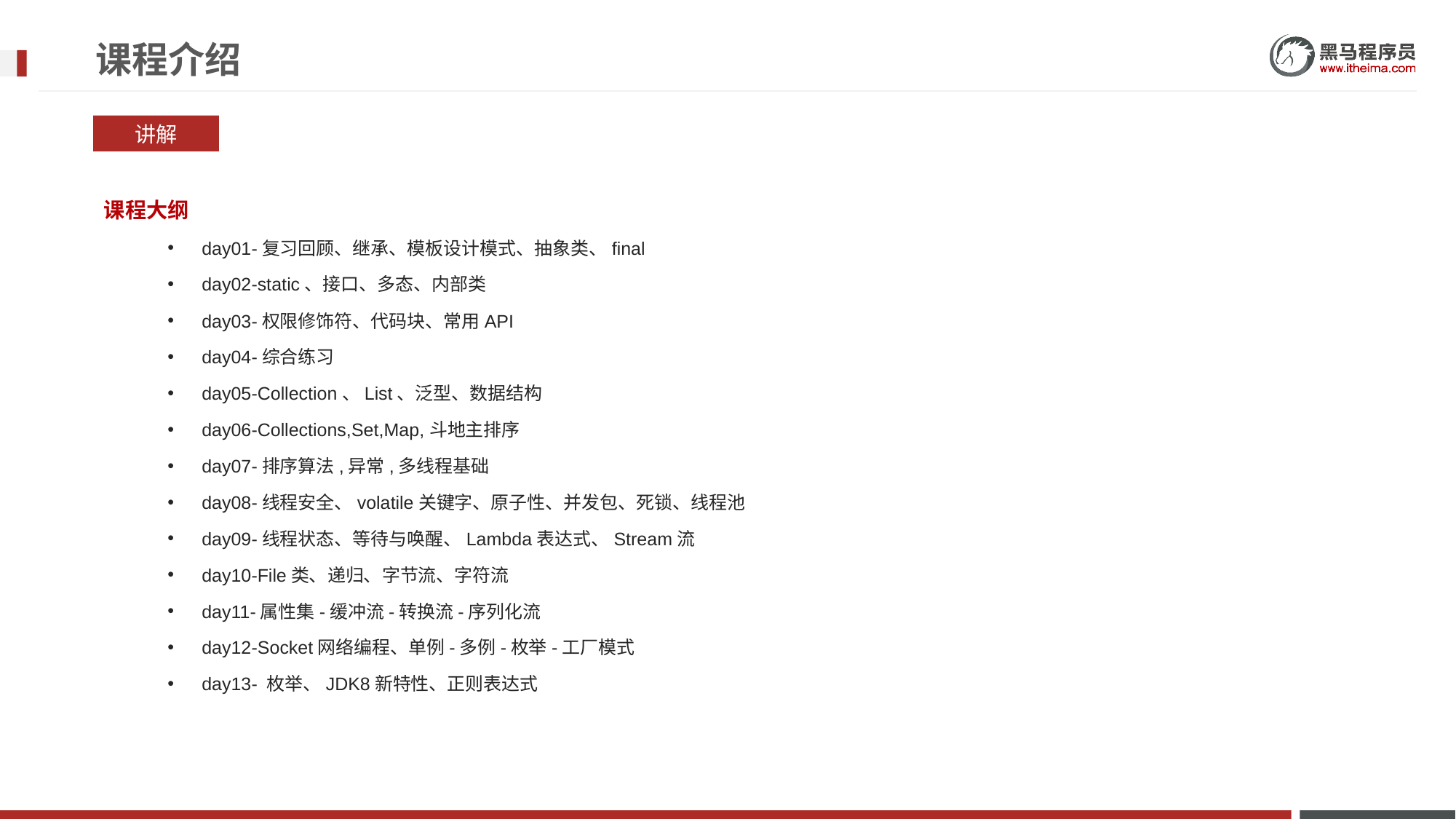

# 课程介绍
讲解
课程大纲
day01-复习回顾、继承、模板设计模式、抽象类、ﬁnal
day02-static、接口、多态、内部类
day03-权限修饰符、代码块、常用API
day04-综合练习
day05-Collection、List、泛型、数据结构
day06-Collections,Set,Map,斗地主排序
day07-排序算法,异常,多线程基础
day08-线程安全、volatile关键字、原子性、并发包、死锁、线程池
day09-线程状态、等待与唤醒、Lambda表达式、Stream流
day10-File类、递归、字节流、字符流
day11-属性集-缓冲流-转换流-序列化流
day12-Socket网络编程、单例-多例-枚举-工厂模式
day13- 枚举、JDK8新特性、正则表达式